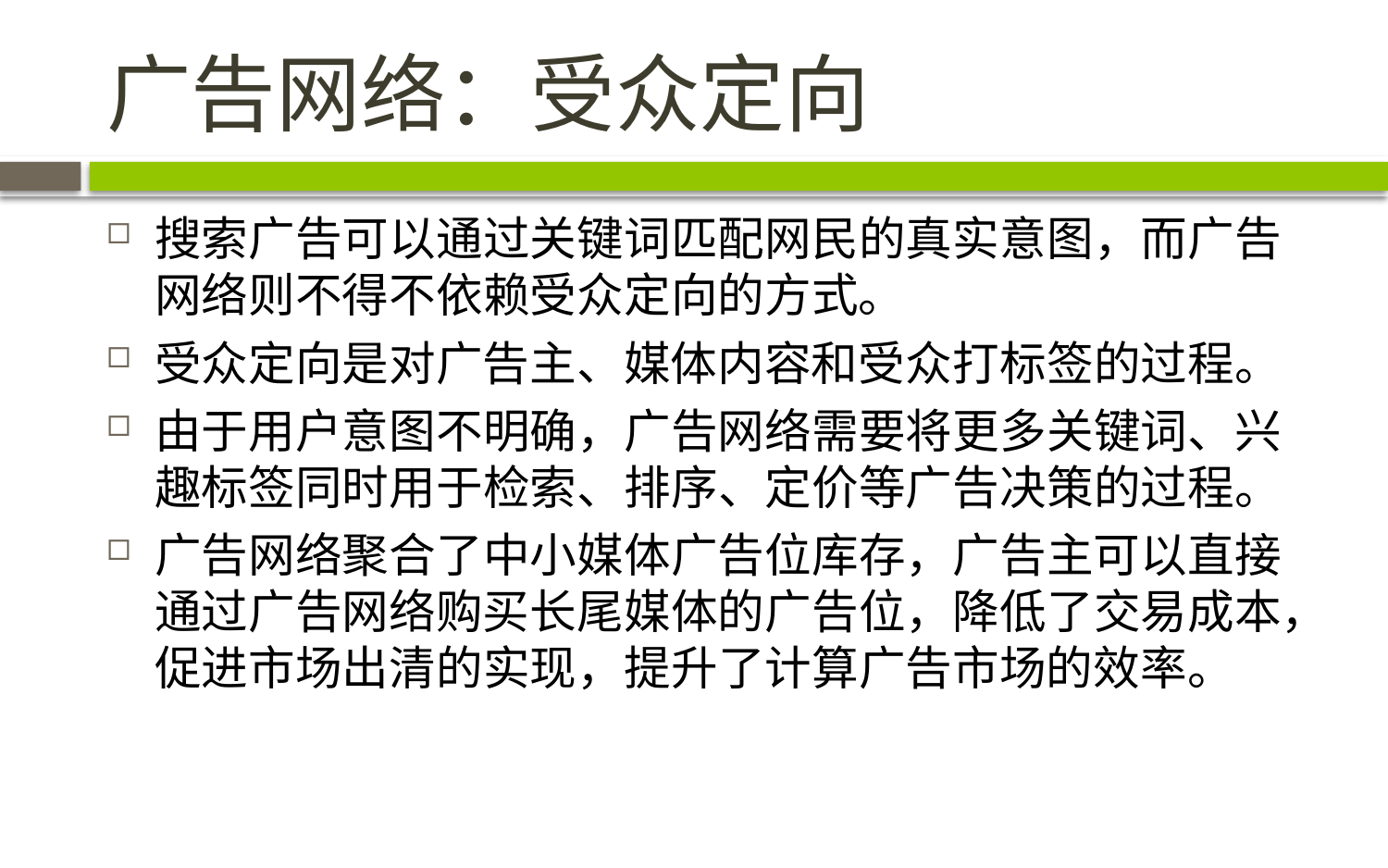

# 广告网络：受众定向
搜索广告可以通过关键词匹配网民的真实意图，而广告网络则不得不依赖受众定向的方式。
受众定向是对广告主、媒体内容和受众打标签的过程。
由于用户意图不明确，广告网络需要将更多关键词、兴趣标签同时用于检索、排序、定价等广告决策的过程。
广告网络聚合了中小媒体广告位库存，广告主可以直接通过广告网络购买长尾媒体的广告位，降低了交易成本，促进市场出清的实现，提升了计算广告市场的效率。